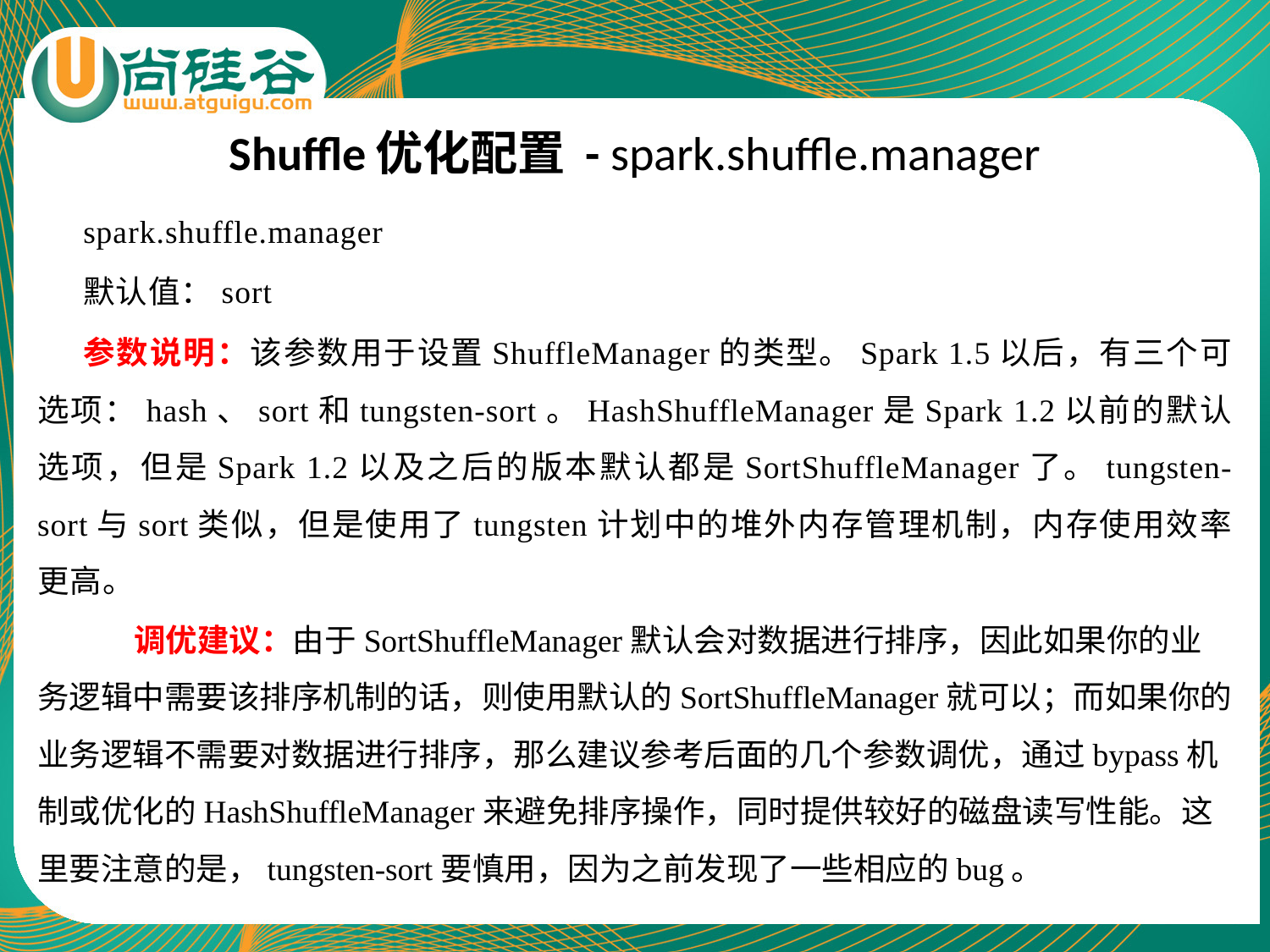

# Shuffle优化配置 - spark.shuffle.manager
spark.shuffle.manager
默认值：sort
参数说明：该参数用于设置ShuffleManager的类型。Spark 1.5以后，有三个可选项：hash、sort和tungsten-sort。HashShuffleManager是Spark 1.2以前的默认选项，但是Spark 1.2以及之后的版本默认都是SortShuffleManager了。tungsten-sort与sort类似，但是使用了tungsten计划中的堆外内存管理机制，内存使用效率更高。
      调优建议：由于SortShuffleManager默认会对数据进行排序，因此如果你的业务逻辑中需要该排序机制的话，则使用默认的SortShuffleManager就可以；而如果你的业务逻辑不需要对数据进行排序，那么建议参考后面的几个参数调优，通过bypass机制或优化的HashShuffleManager来避免排序操作，同时提供较好的磁盘读写性能。这里要注意的是，tungsten-sort要慎用，因为之前发现了一些相应的bug。